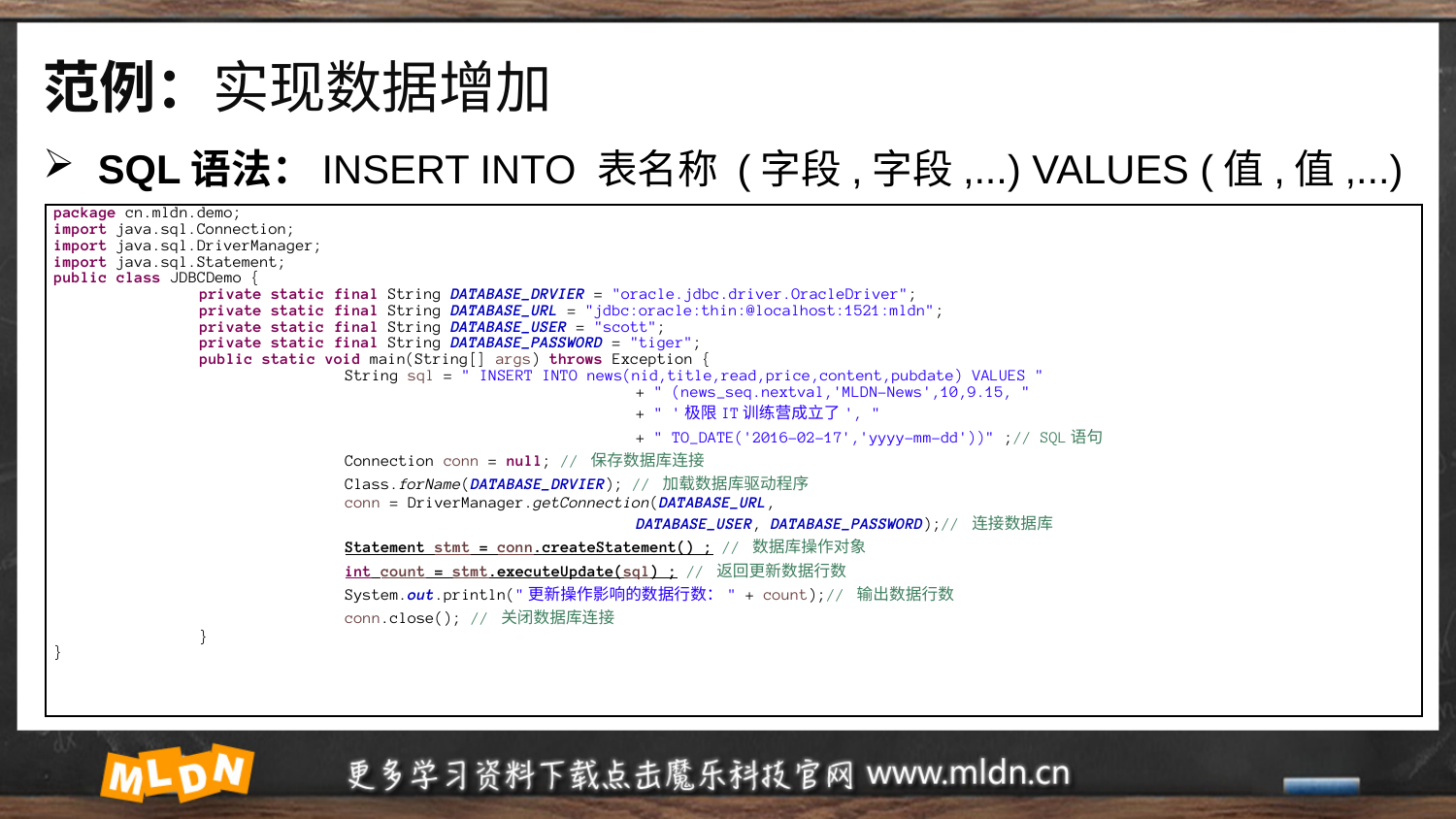

# 范例：实现数据增加
SQL语法：INSERT INTO 表名称 (字段,字段,...) VALUES (值,值,...)
| package cn.mldn.demo; import java.sql.Connection; import java.sql.DriverManager; import java.sql.Statement; public class JDBCDemo { private static final String DATABASE\_DRVIER = "oracle.jdbc.driver.OracleDriver"; private static final String DATABASE\_URL = "jdbc:oracle:thin:@localhost:1521:mldn"; private static final String DATABASE\_USER = "scott"; private static final String DATABASE\_PASSWORD = "tiger"; public static void main(String[] args) throws Exception { String sql = " INSERT INTO news(nid,title,read,price,content,pubdate) VALUES " + " (news\_seq.nextval,'MLDN-News',10,9.15, " + " '极限IT训练营成立了', " + " TO\_DATE('2016-02-17','yyyy-mm-dd'))" ;// SQL语句 Connection conn = null; // 保存数据库连接 Class.forName(DATABASE\_DRVIER); // 加载数据库驱动程序 conn = DriverManager.getConnection(DATABASE\_URL, DATABASE\_USER, DATABASE\_PASSWORD);// 连接数据库 Statement stmt = conn.createStatement() ; // 数据库操作对象 int count = stmt.executeUpdate(sql) ; // 返回更新数据行数 System.out.println("更新操作影响的数据行数：" + count);// 输出数据行数 conn.close(); // 关闭数据库连接 } } |
| --- |